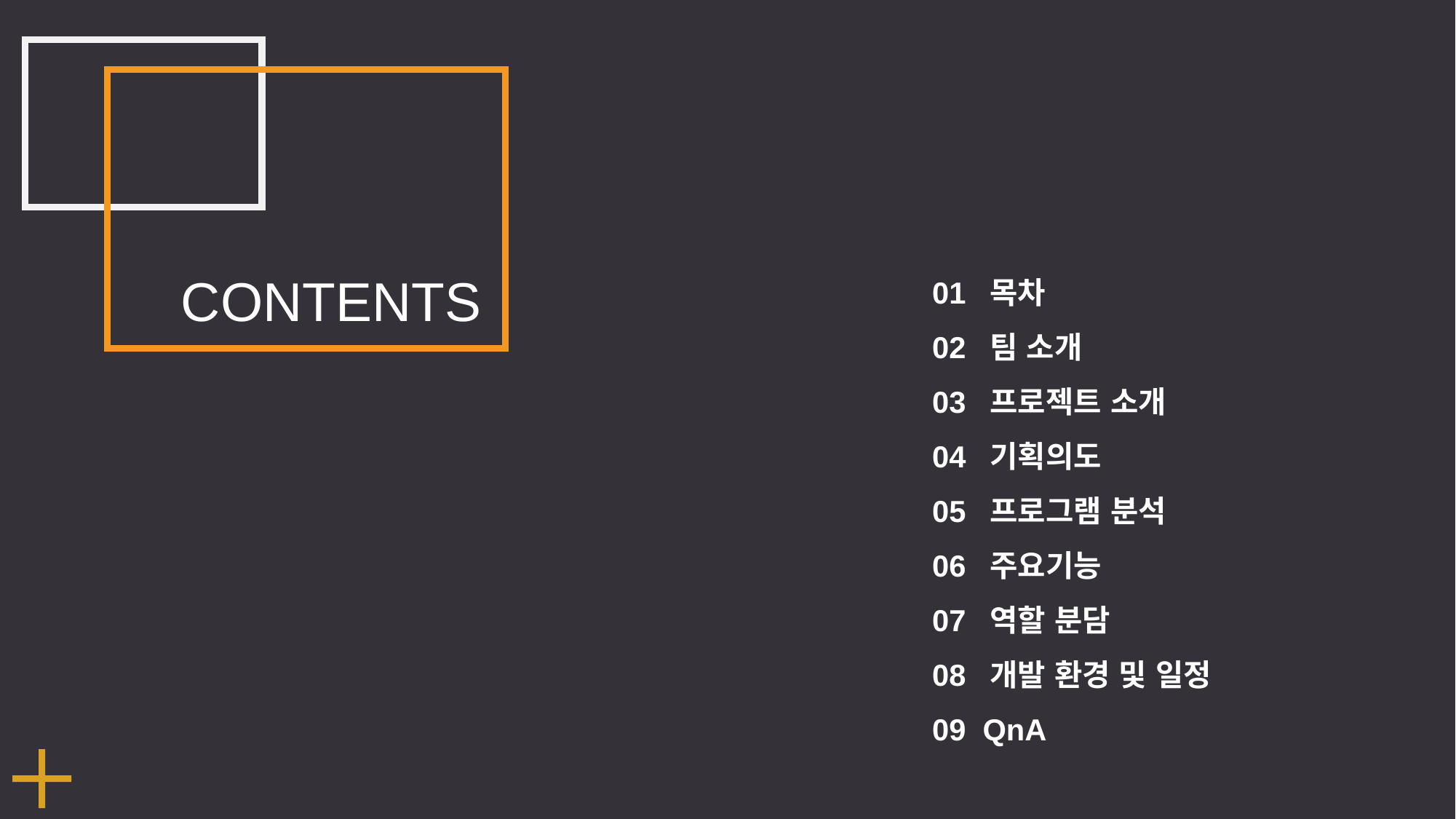

01  목차
02  팀 소개
03  프로젝트 소개
04  기획의도
05  프로그램 분석
06  주요기능
07  역할 분담
08  개발 환경 및 일정
09  QnA
CONTENTS